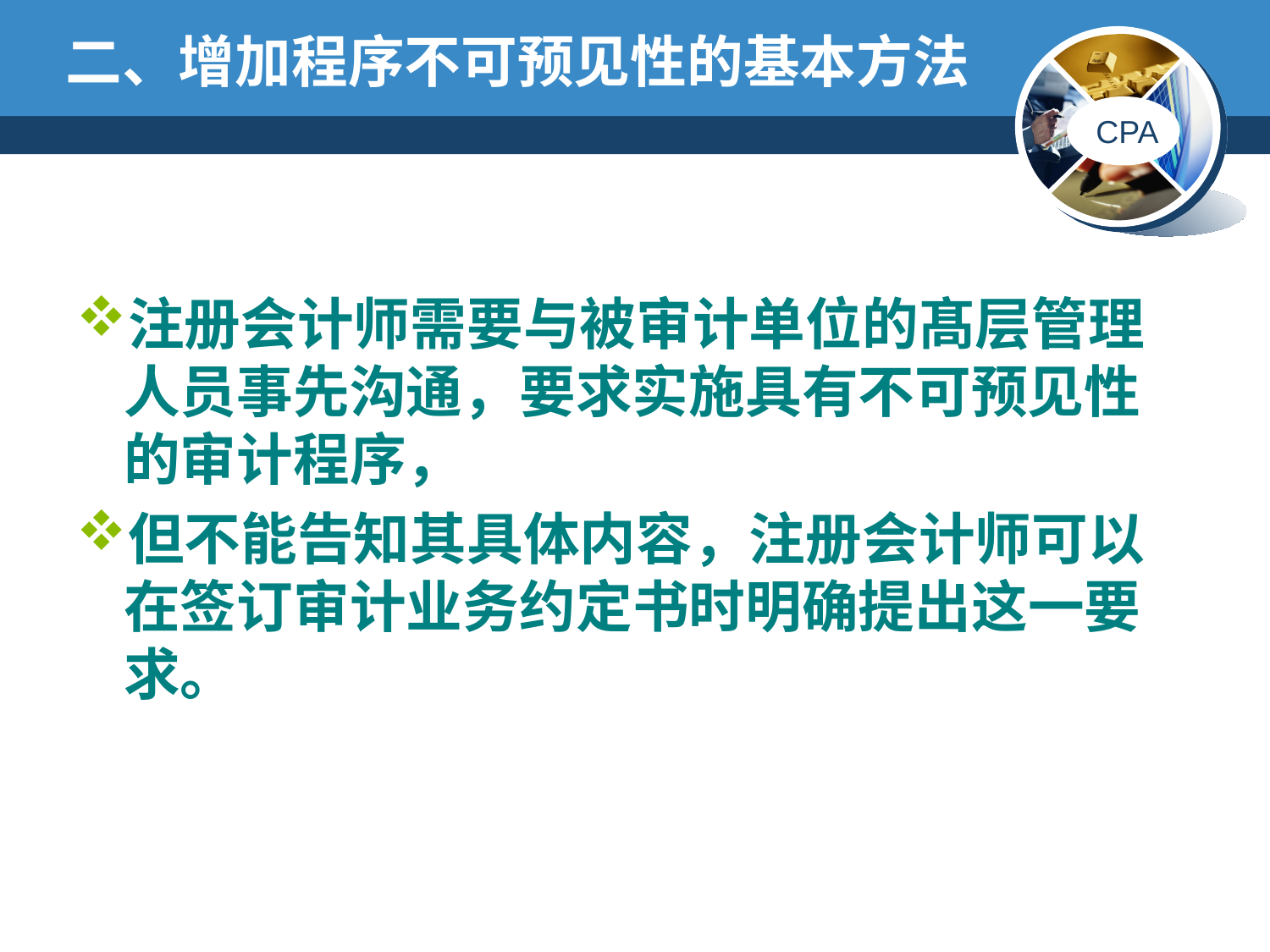

# 二、增加程序不可预见性的基本方法
注册会计师需要与被审计单位的髙层管理人员事先沟通，要求实施具有不可预见性的审计程序，
但不能告知其具体内容，注册会计师可以在签订审计业务约定书时明确提出这一要求。